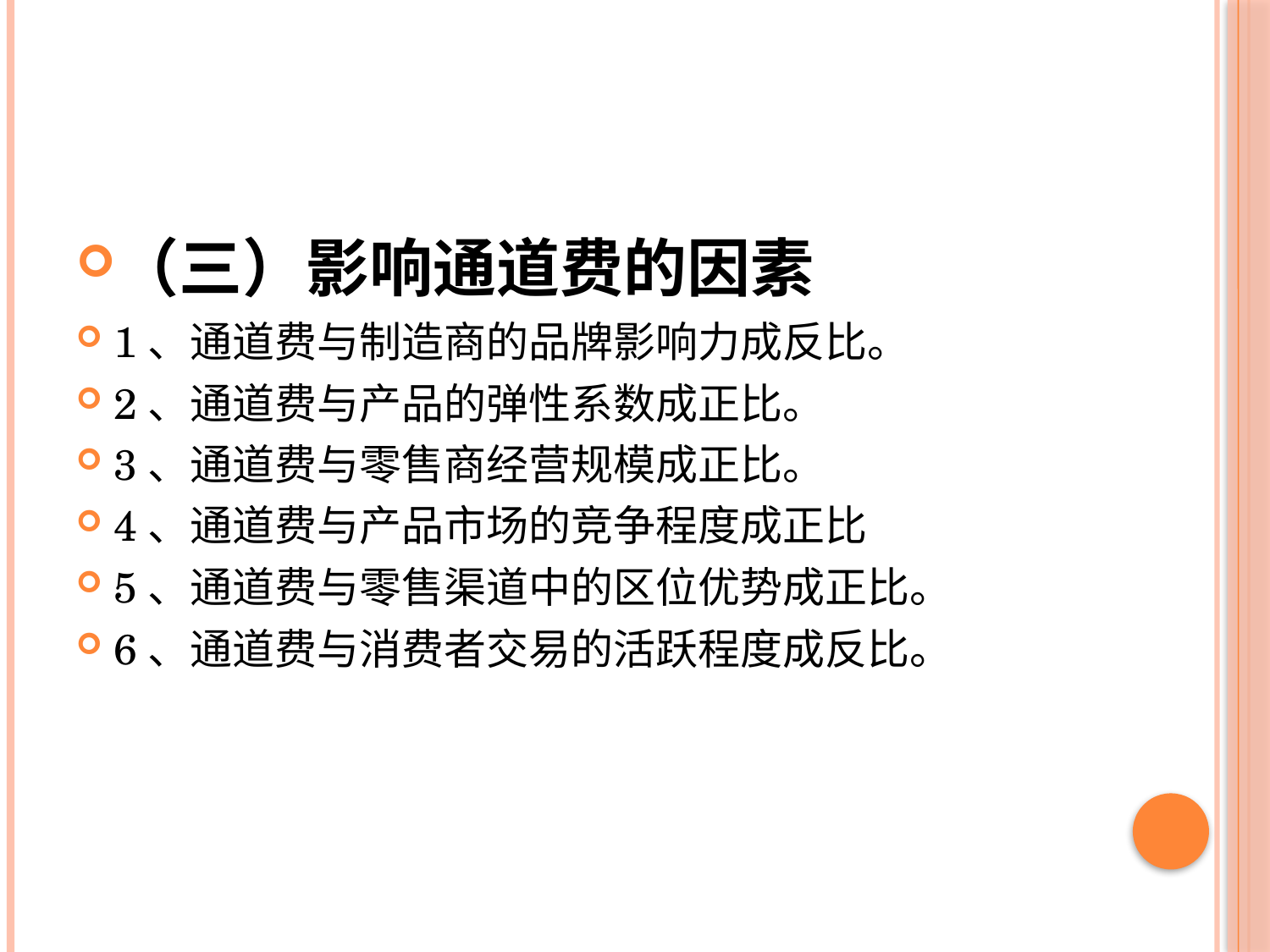

#
（三）影响通道费的因素
1、通道费与制造商的品牌影响力成反比。
2、通道费与产品的弹性系数成正比。
3、通道费与零售商经营规模成正比。
4、通道费与产品市场的竞争程度成正比
5、通道费与零售渠道中的区位优势成正比。
6、通道费与消费者交易的活跃程度成反比。